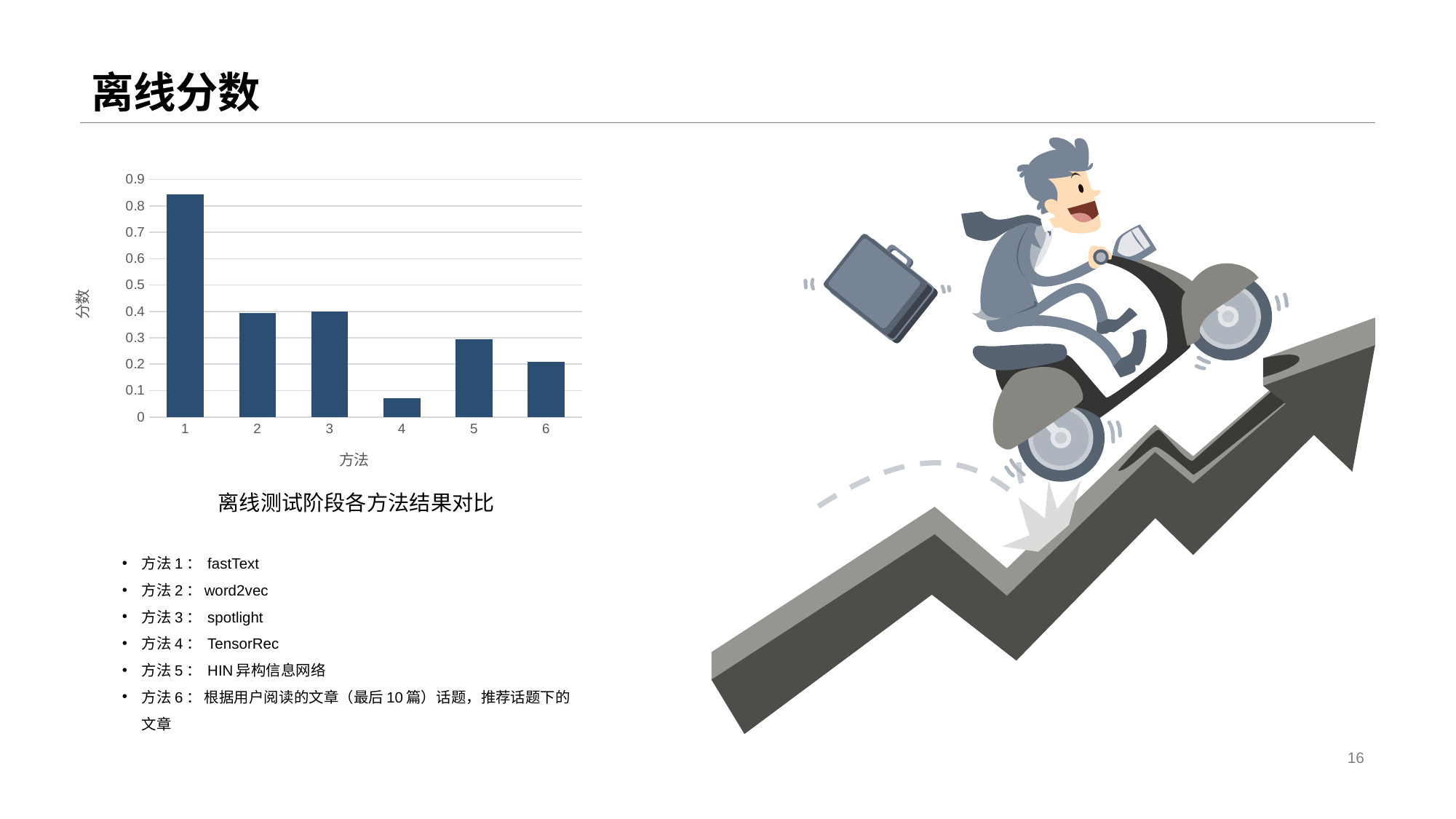

# 离线分数

### Chart

| Category | 离线分数 |
|---|---|
离线测试阶段各方法结果对比
方法1： fastText
方法2：word2vec
方法3： spotlight
方法4： TensorRec
方法5： HIN异构信息网络
方法6： 根据用户阅读的文章（最后10篇）话题，推荐话题下的文章
16